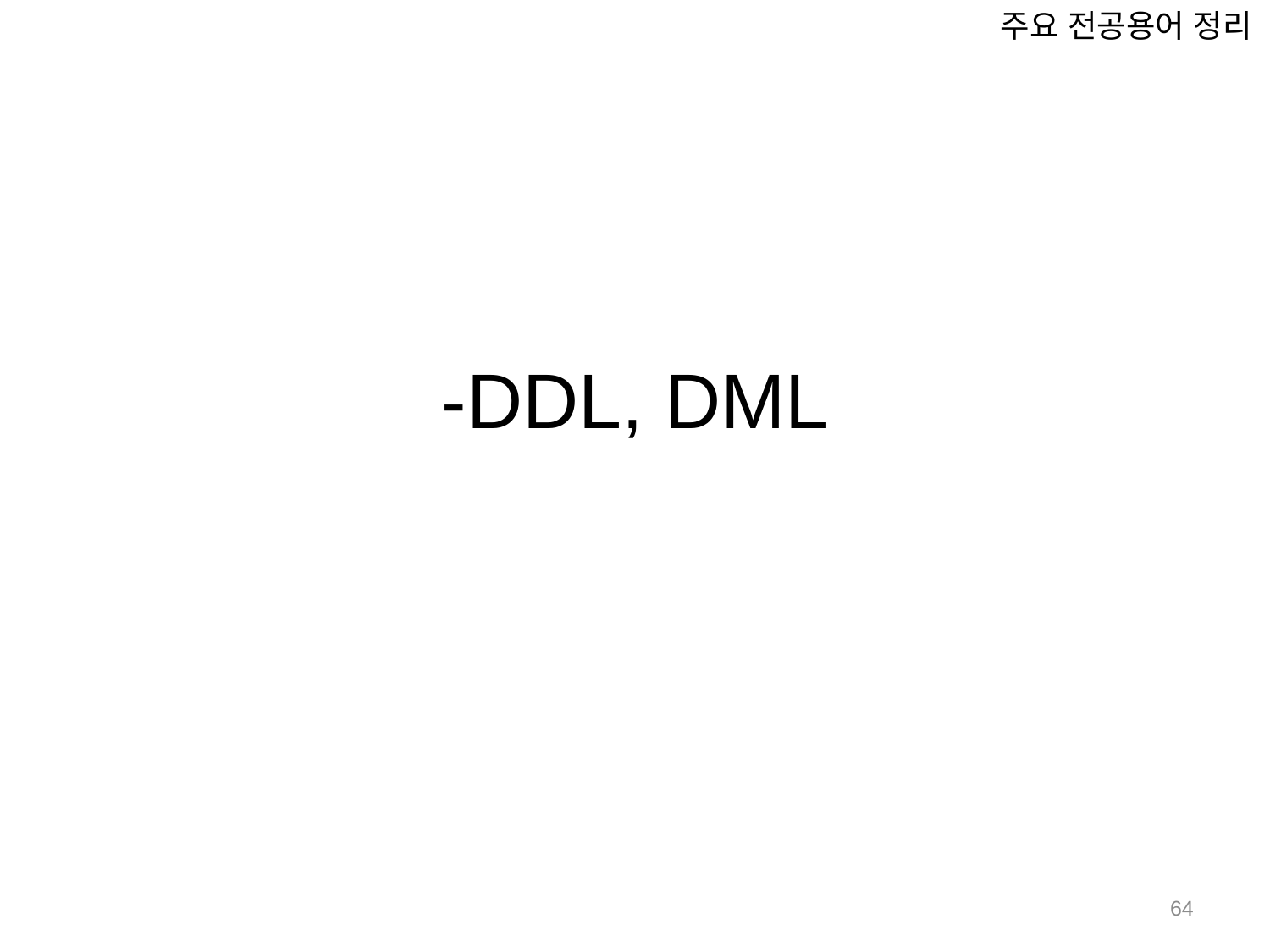

주요 전공용어 정리
# -DDL, DML

64